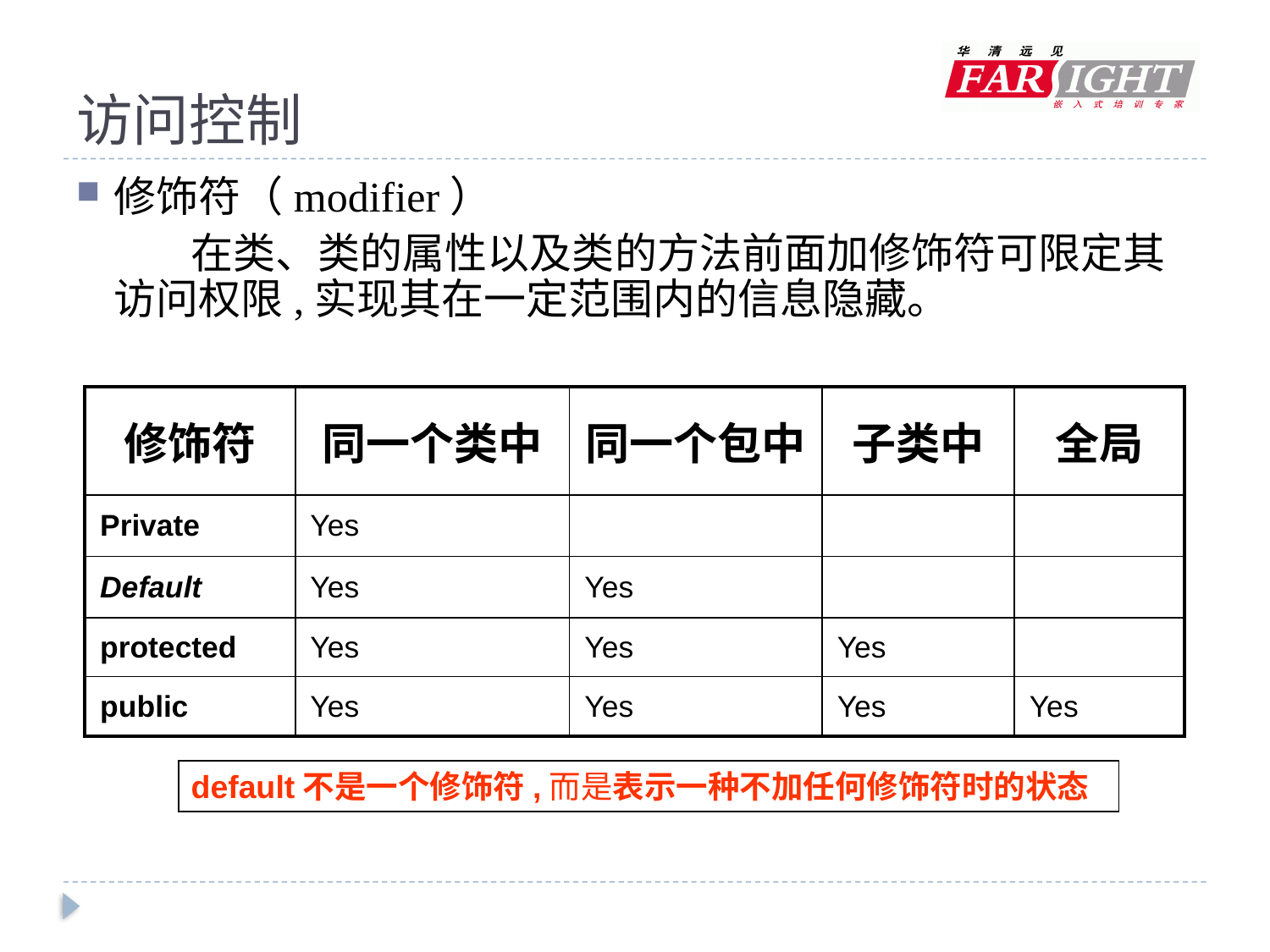

# 访问控制
修饰符（modifier）
           在类、类的属性以及类的方法前面加修饰符可限定其访问权限,实现其在一定范围内的信息隐藏。
| 修饰符 | 同一个类中 | 同一个包中 | 子类中 | 全局 |
| --- | --- | --- | --- | --- |
| Private | Yes |  |  |  |
| Default | Yes | Yes |  |  |
| protected | Yes | Yes | Yes |  |
| public | Yes | Yes | Yes | Yes |
default不是一个修饰符,而是表示一种不加任何修饰符时的状态